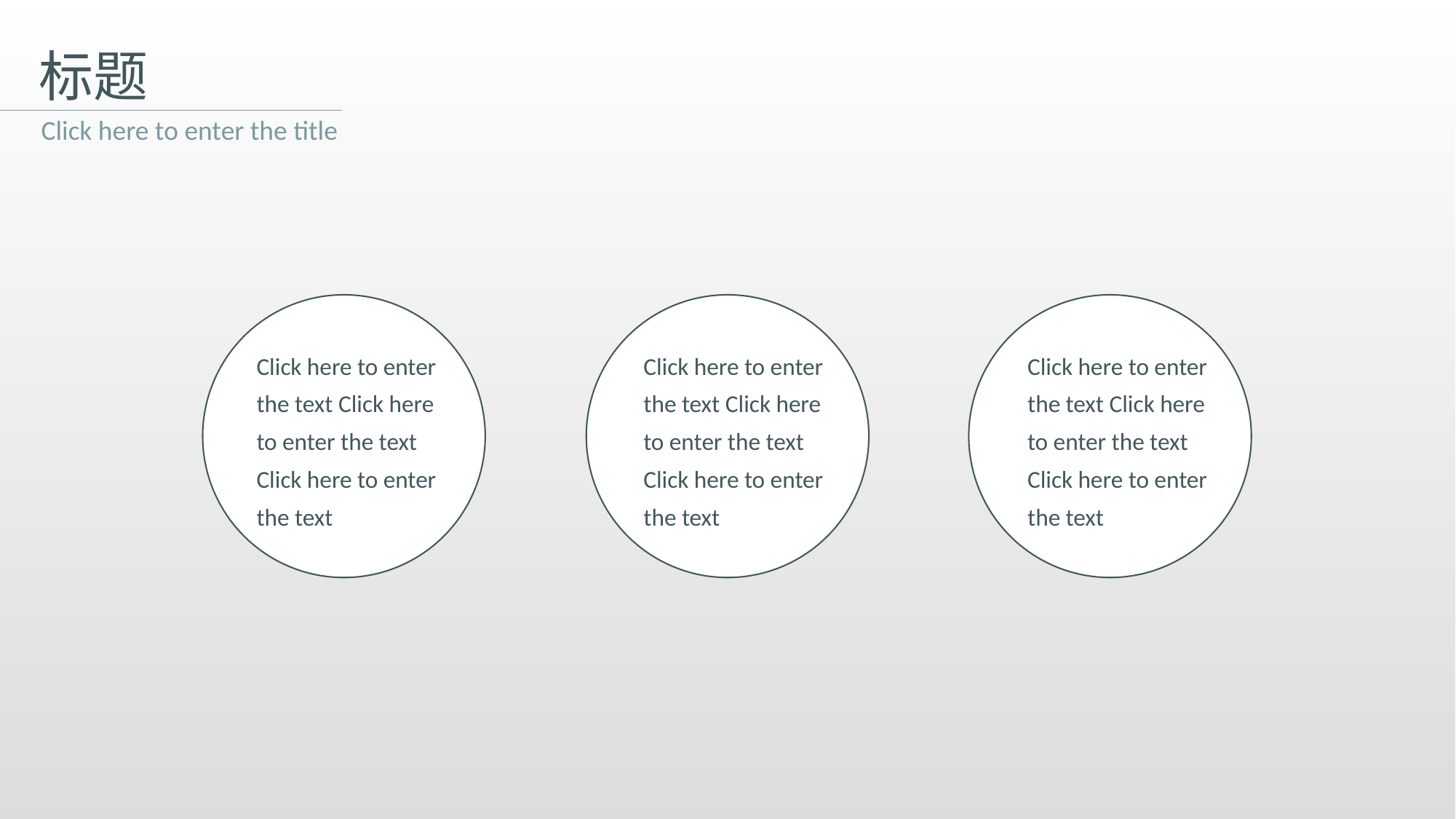

标题
Click here to enter the title

Click here to enter the text Click here to enter the text Click here to enter the text
Click here to enter the text Click here to enter the text Click here to enter the text
Click here to enter the text Click here to enter the text Click here to enter the text